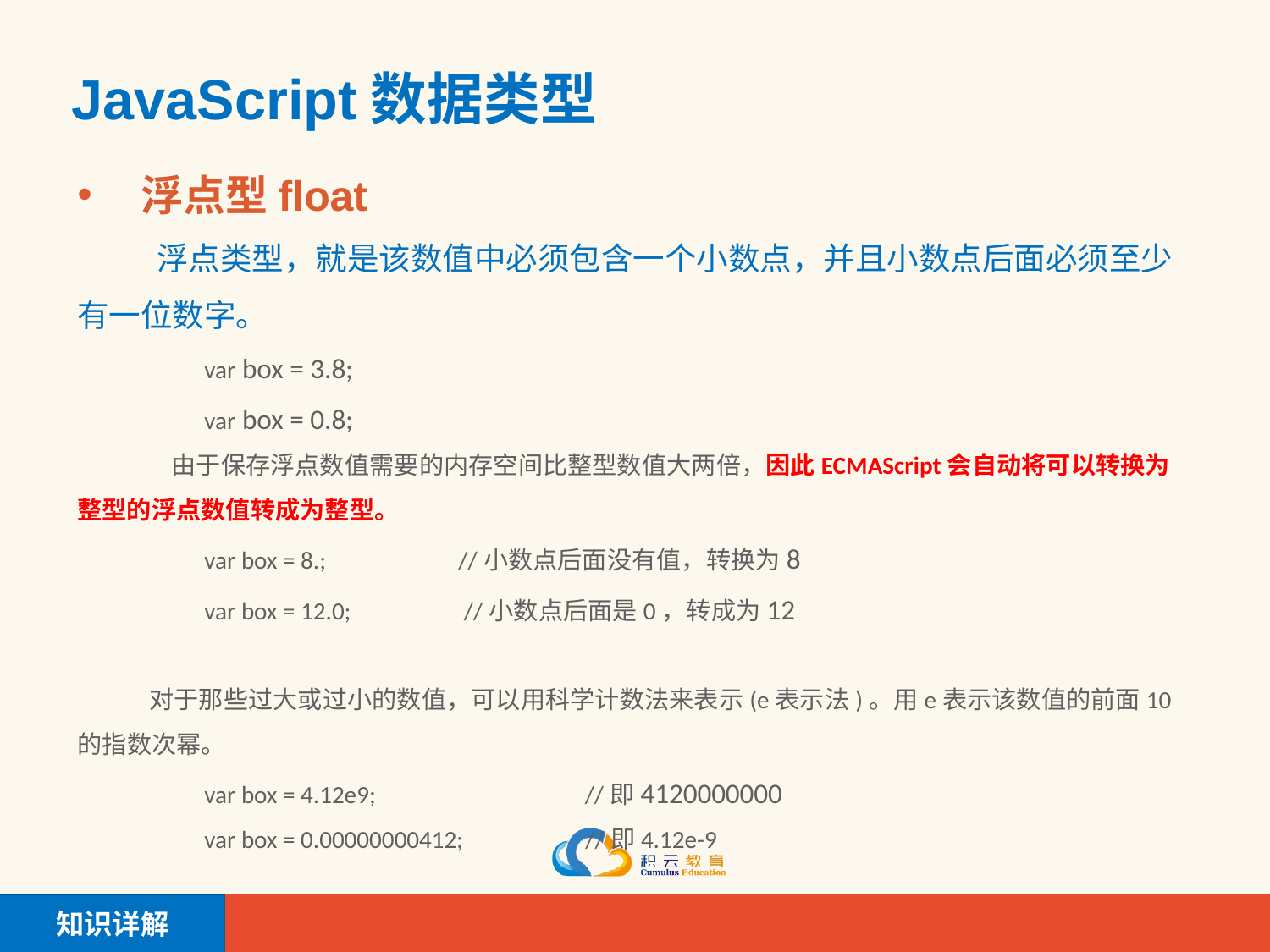

# JavaScript数据类型
浮点型float
          浮点类型，就是该数值中必须包含一个小数点，并且小数点后面必须至少有一位数字。
	var box = 3.8;
	var box = 0.8;
                由于保存浮点数值需要的内存空间比整型数值大两倍，因此ECMAScript会自动将可以转换为整型的浮点数值转成为整型。
	var box = 8.;		//小数点后面没有值，转换为8
	var box = 12.0; 	 //小数点后面是0，转成为12

            对于那些过大或过小的数值，可以用科学计数法来表示(e表示法)。用e表示该数值的前面10的指数次幂。
	var box = 4.12e9;	                       //即4120000000
	var box = 0.00000000412;	//即4.12e-9